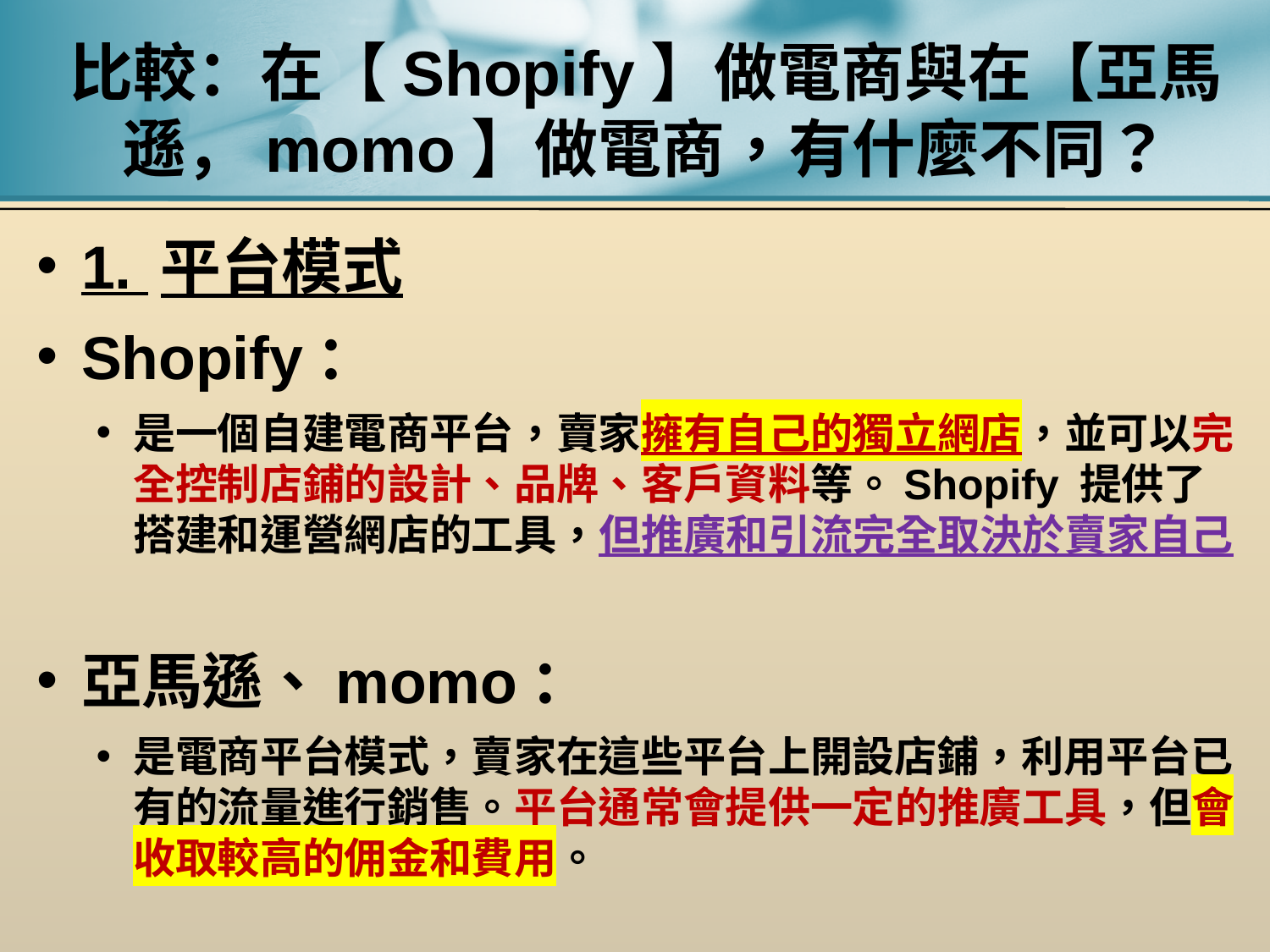

# 比較：在【Shopify】做電商與在【亞馬遜，momo】做電商，有什麼不同？
1. 平台模式
Shopify：
是一個自建電商平台，賣家擁有自己的獨立網店，並可以完全控制店鋪的設計、品牌、客戶資料等。Shopify 提供了搭建和運營網店的工具，但推廣和引流完全取決於賣家自己

亞馬遜、momo：
是電商平台模式，賣家在這些平台上開設店鋪，利用平台已有的流量進行銷售。平台通常會提供一定的推廣工具，但會收取較高的佣金和費用。